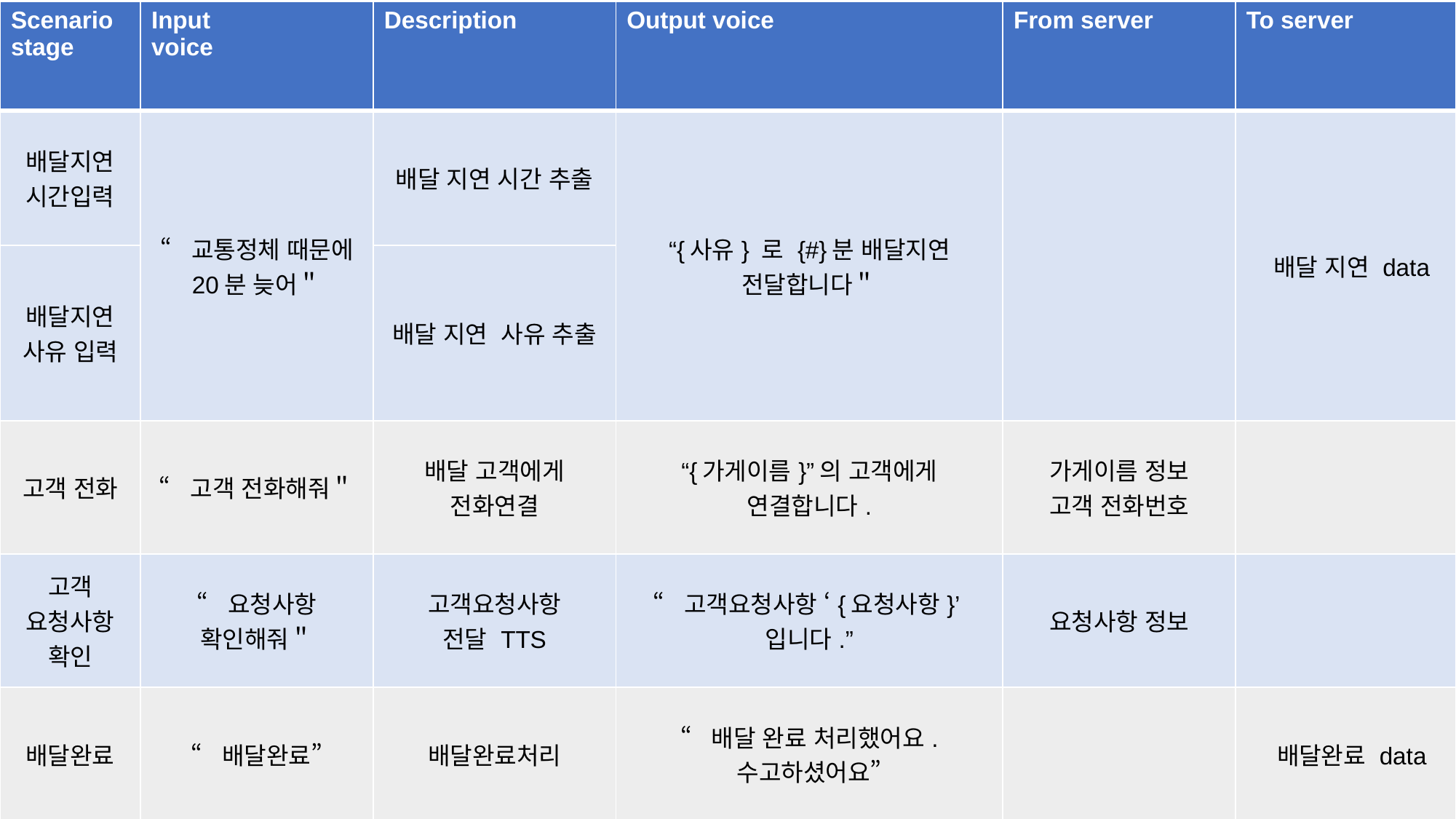

| Scenario stage | Input voice | Description | Output voice | From server | To server |
| --- | --- | --- | --- | --- | --- |
| 배달지연 시간입력 | “교통정체 때문에 20분 늦어＂ | 배달 지연 시간 추출 | “{사유} 로 {#}분 배달지연 전달합니다＂ |  | 배달 지연 data |
| 배달지연 사유 입력 | “배달 교통정체때문에 20분 늦어＂ | 배달 지연 사유 추출 |  |  |  |
| 고객 전화 | “고객 전화해줘＂ | 배달 고객에게 전화연결 | “{가게이름}”의 고객에게 연결합니다. | 가게이름 정보 고객 전화번호 |  |
| 고객 요청사항 확인 | “요청사항 확인해줘＂ | 고객요청사항 전달 TTS | “고객요청사항 ‘{요청사항}’입니다.” | 요청사항 정보 |  |
| 배달완료 | “배달완료” | 배달완료처리 | “배달 완료 처리했어요. 수고하셨어요” |  | 배달완료 data |